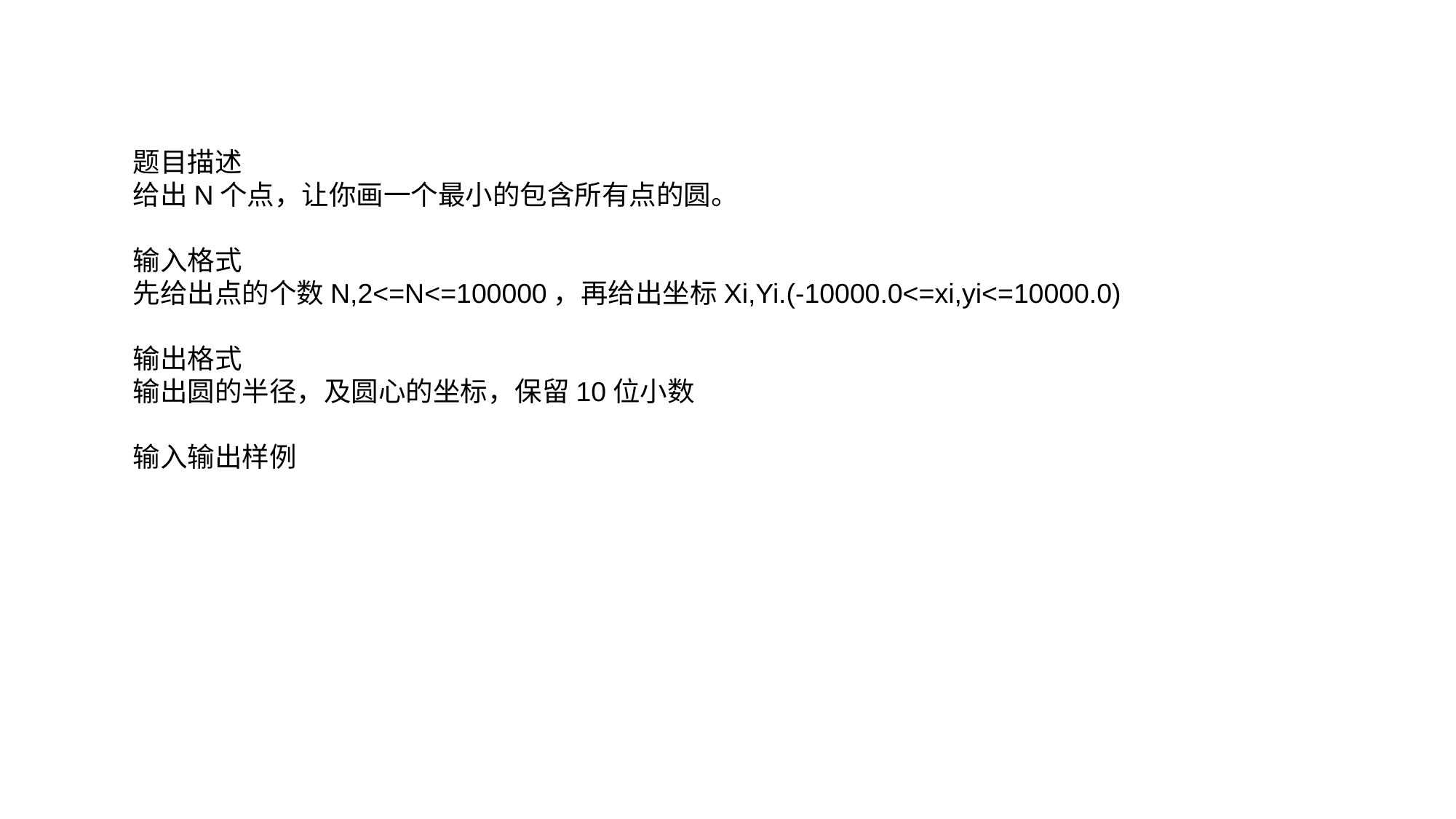

题目描述
给出N个点，让你画一个最小的包含所有点的圆。

输入格式
先给出点的个数N,2<=N<=100000，再给出坐标Xi,Yi.(-10000.0<=xi,yi<=10000.0)

输出格式
输出圆的半径，及圆心的坐标，保留10位小数

输入输出样例